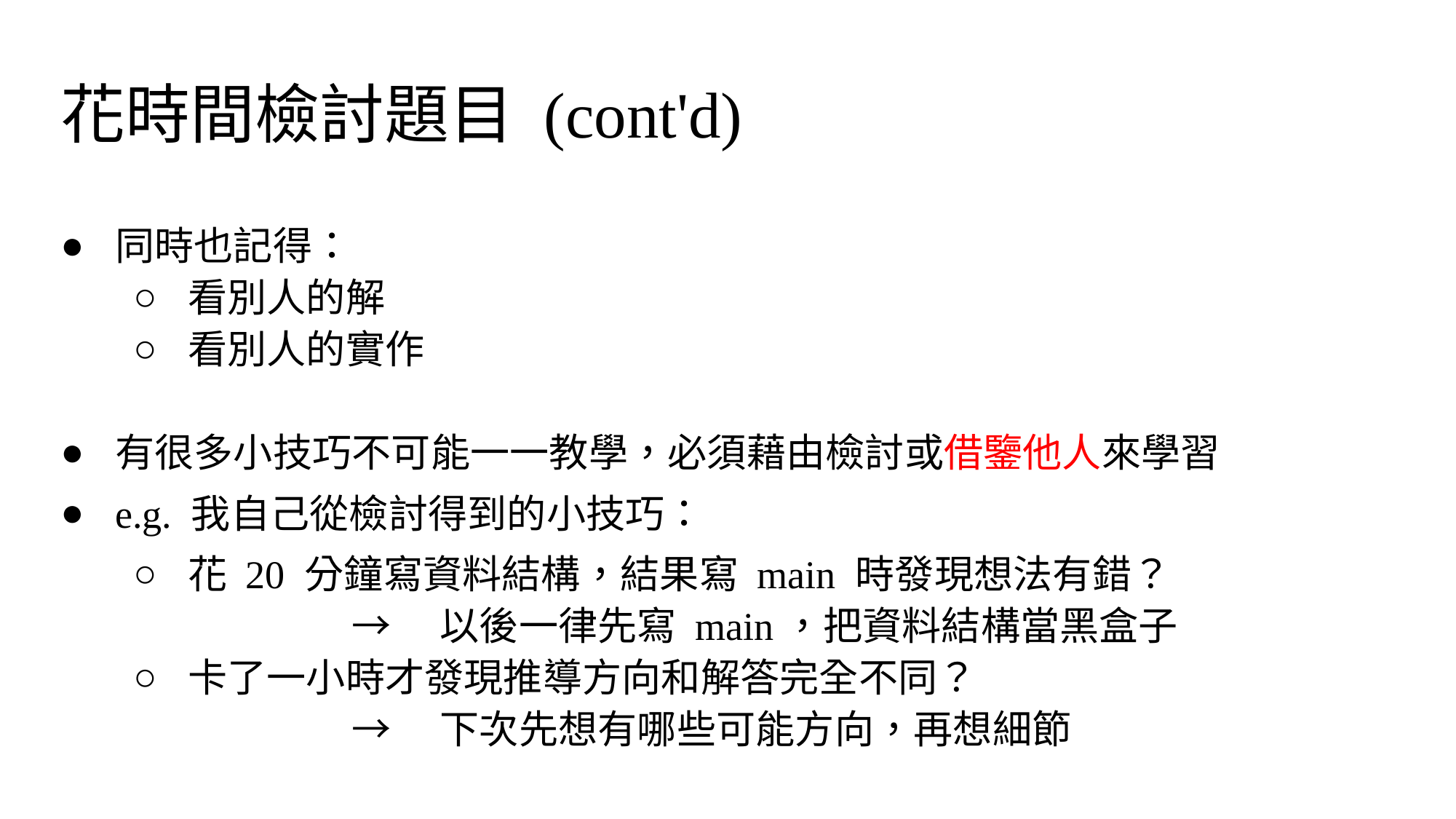

# 花時間檢討題目 (cont'd)
同時也記得：
看別人的解
看別人的實作

有很多小技巧不可能一一教學，必須藉由檢討或借鑒他人來學習
e.g. 我自己從檢討得到的小技巧：
花 20 分鐘寫資料結構，結果寫 main 時發現想法有錯？
		→　以後一律先寫 main，把資料結構當黑盒子
卡了一小時才發現推導方向和解答完全不同？
		→　下次先想有哪些可能方向，再想細節